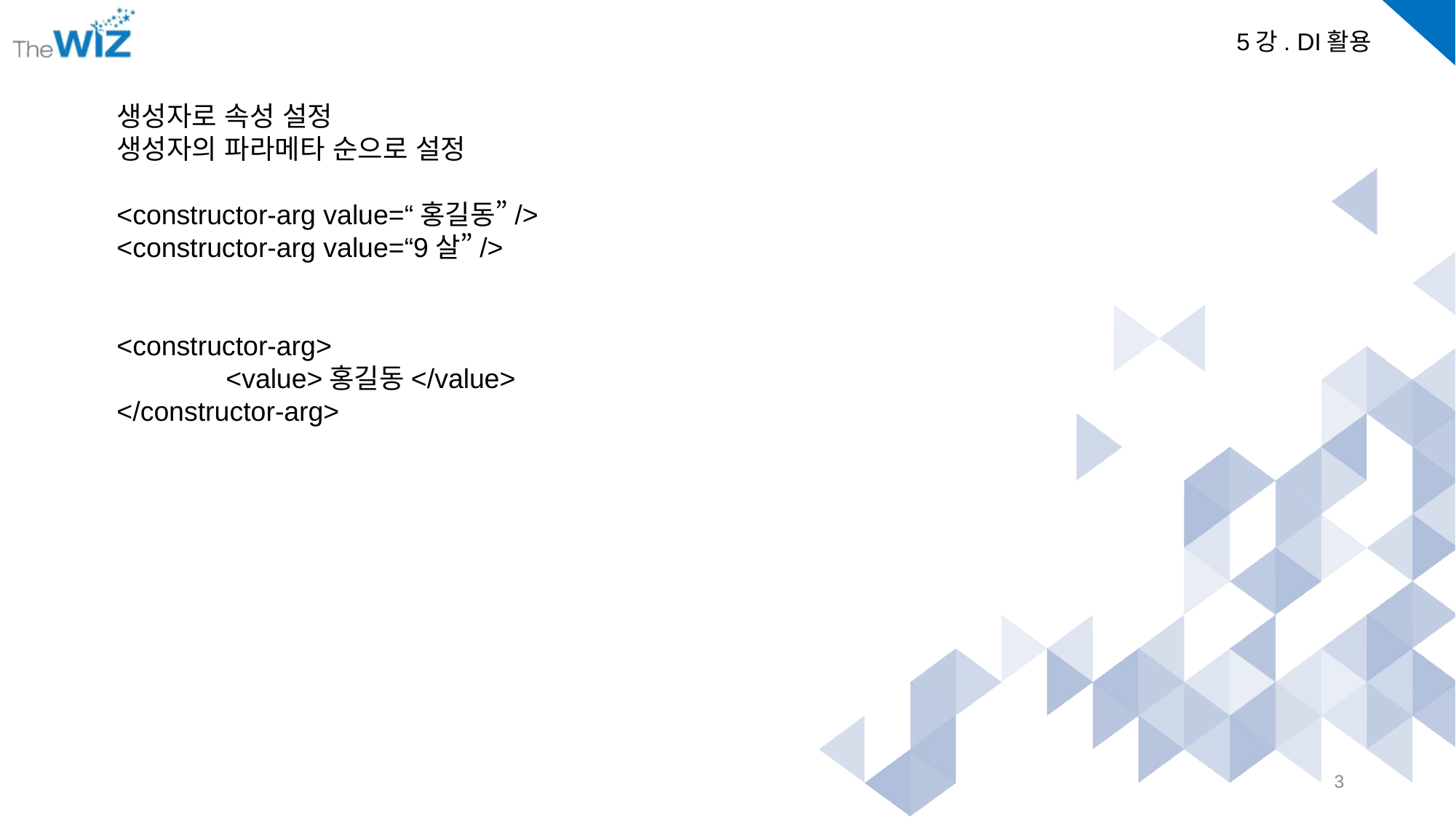

생성자로 속성 설정
생성자의 파라메타 순으로 설정

<constructor-arg value=“홍길동”/>
<constructor-arg value=“9살”/>

<constructor-arg>
	<value>홍길동</value>
</constructor-arg>
3